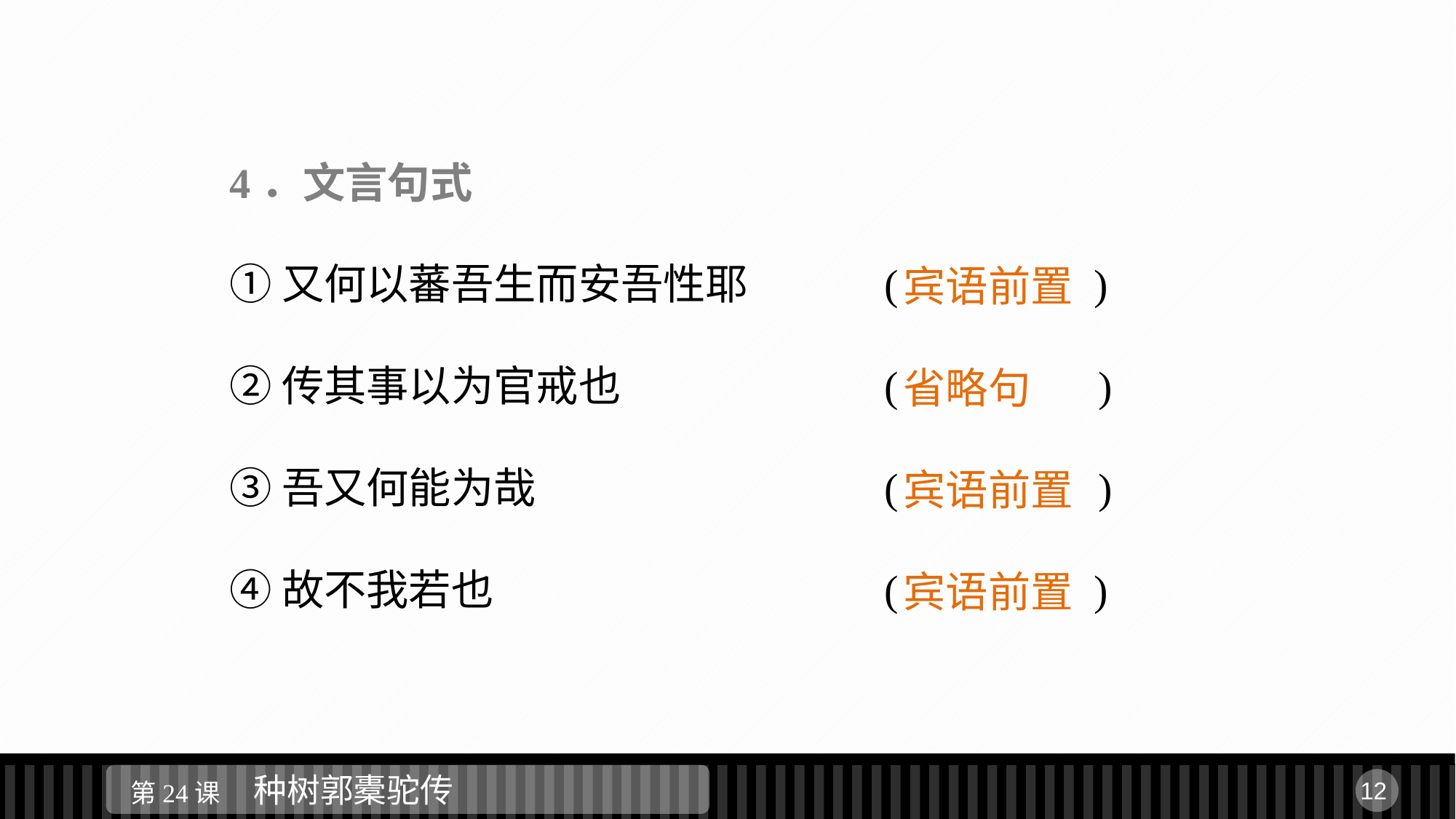

4．文言句式
①又何以蕃吾生而安吾性耶		( 　 　　   )
②传其事以为官戒也			( 　　　　)
③吾又何能为哉				(     　　　)
④故不我若也					( 　    　　)
宾语前置
省略句
宾语前置
宾语前置